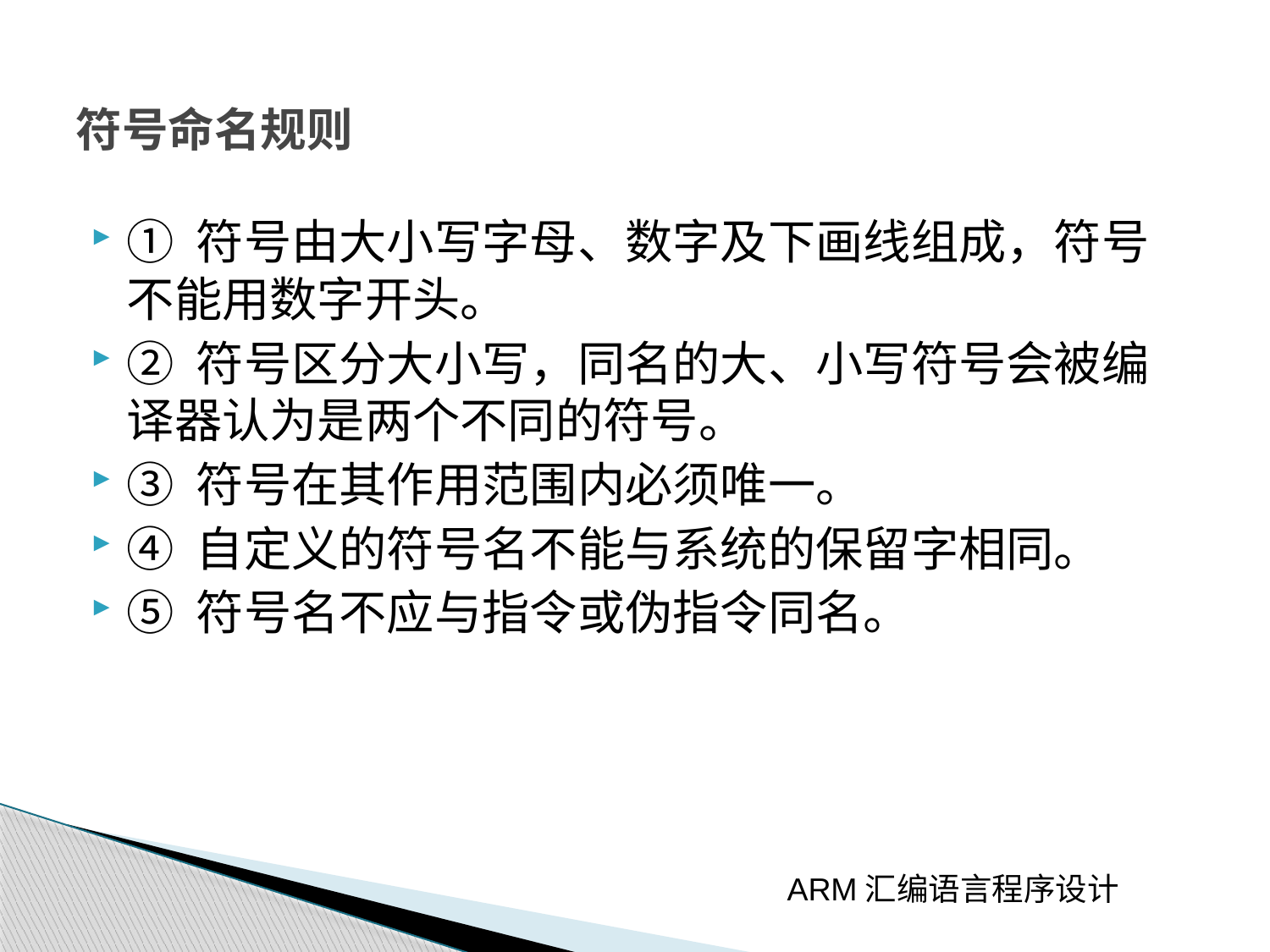

# 符号命名规则
① 符号由大小写字母、数字及下画线组成，符号不能用数字开头。
② 符号区分大小写，同名的大、小写符号会被编译器认为是两个不同的符号。
③ 符号在其作用范围内必须唯一。
④ 自定义的符号名不能与系统的保留字相同。
⑤ 符号名不应与指令或伪指令同名。

         ARM汇编语言程序设计